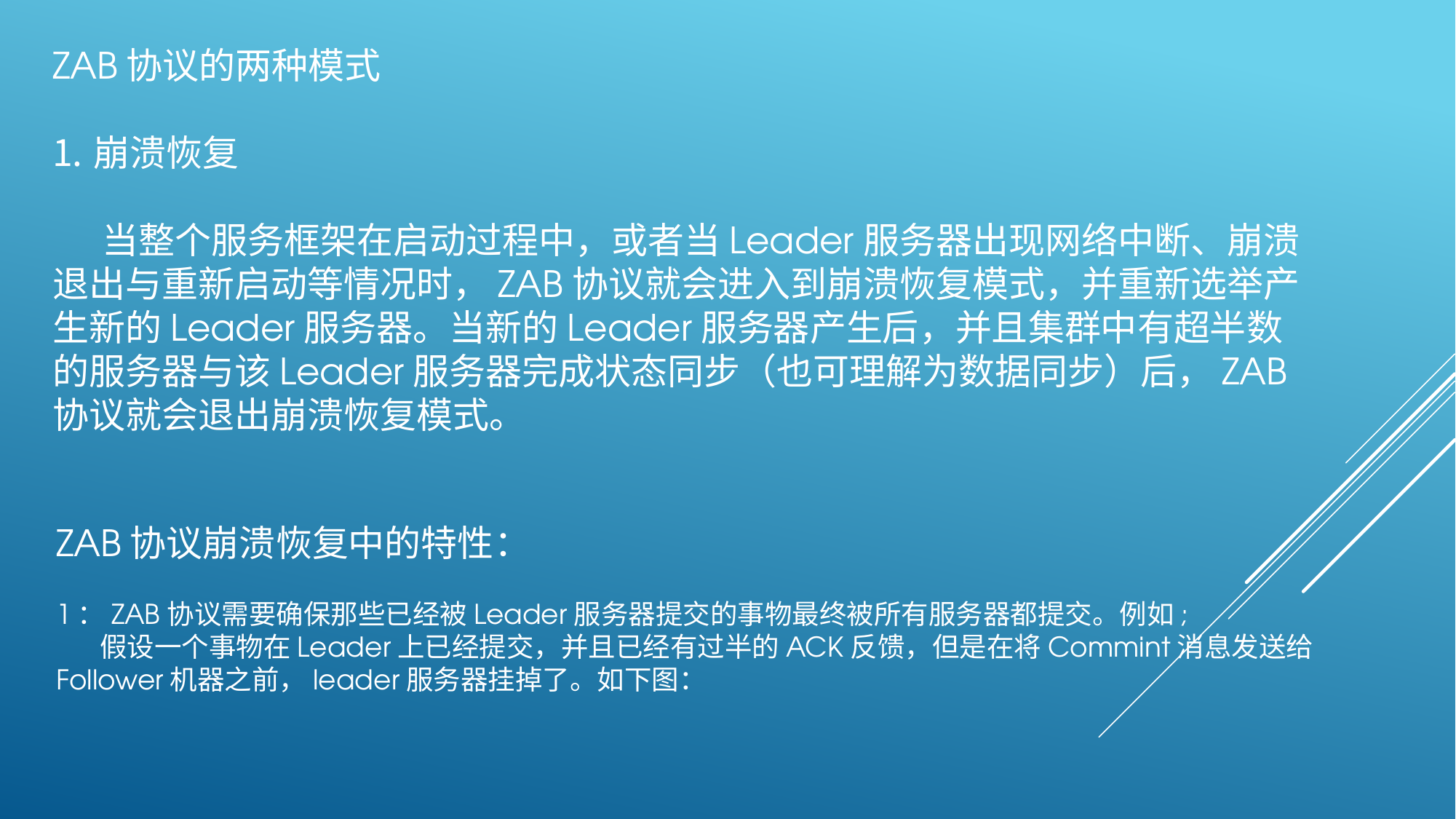

ZAB协议的两种模式

崩溃恢复

     当整个服务框架在启动过程中，或者当Leader服务器出现网络中断、崩溃退出与重新启动等情况时，ZAB协议就会进入到崩溃恢复模式，并重新选举产生新的Leader服务器。当新的Leader服务器产生后，并且集群中有超半数的服务器与该Leader服务器完成状态同步（也可理解为数据同步）后，ZAB协议就会退出崩溃恢复模式。

ZAB协议崩溃恢复中的特性：

1：ZAB协议需要确保那些已经被Leader服务器提交的事物最终被所有服务器都提交。例如;
      假设一个事物在Leader上已经提交，并且已经有过半的ACK反馈，但是在将Commint消息发送给Follower机器之前，leader服务器挂掉了。如下图：